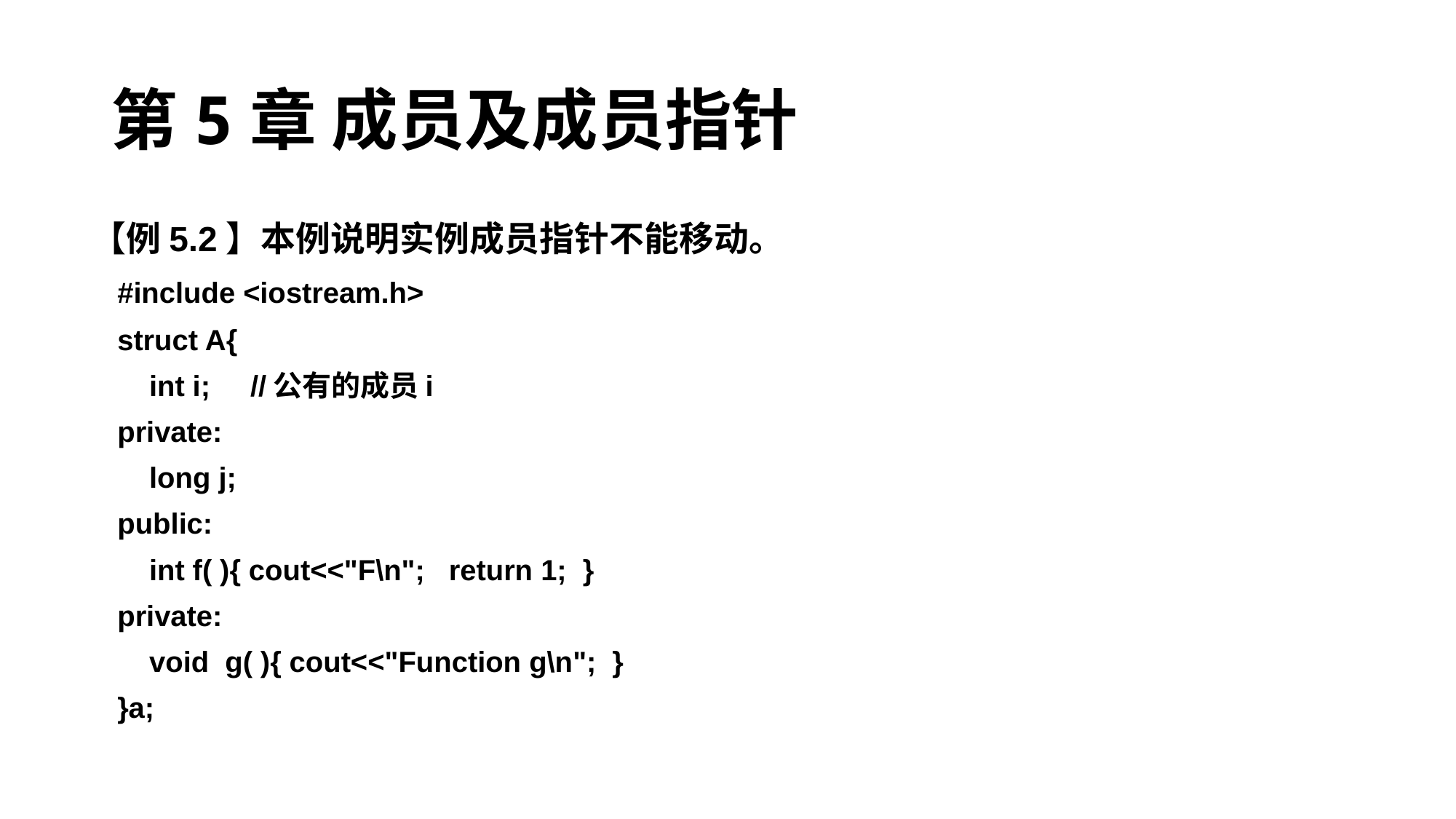

# 第5章 成员及成员指针
【例5.2】本例说明实例成员指针不能移动。
	#include <iostream.h>
	struct A{
	    int i;     //公有的成员i
	private:
	    long j;
	public:
	    int f( ){ cout<<"F\n";   return 1;  }
	private:
	    void  g( ){ cout<<"Function g\n";  }
	}a;